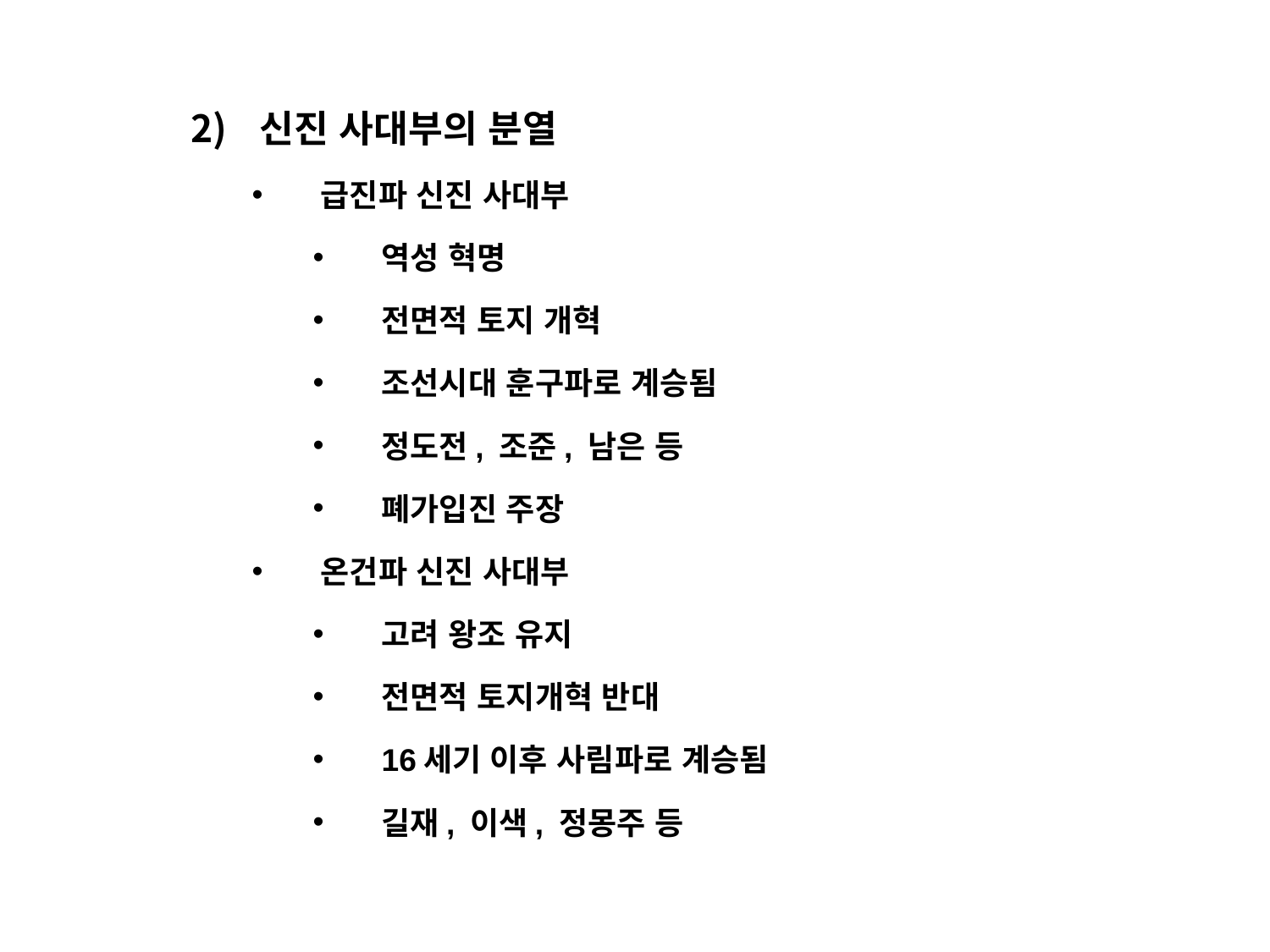

신진 사대부의 분열
급진파 신진 사대부
역성 혁명
전면적 토지 개혁
조선시대 훈구파로 계승됨
정도전, 조준, 남은 등
폐가입진 주장
온건파 신진 사대부
고려 왕조 유지
전면적 토지개혁 반대
16세기 이후 사림파로 계승됨
길재, 이색, 정몽주 등